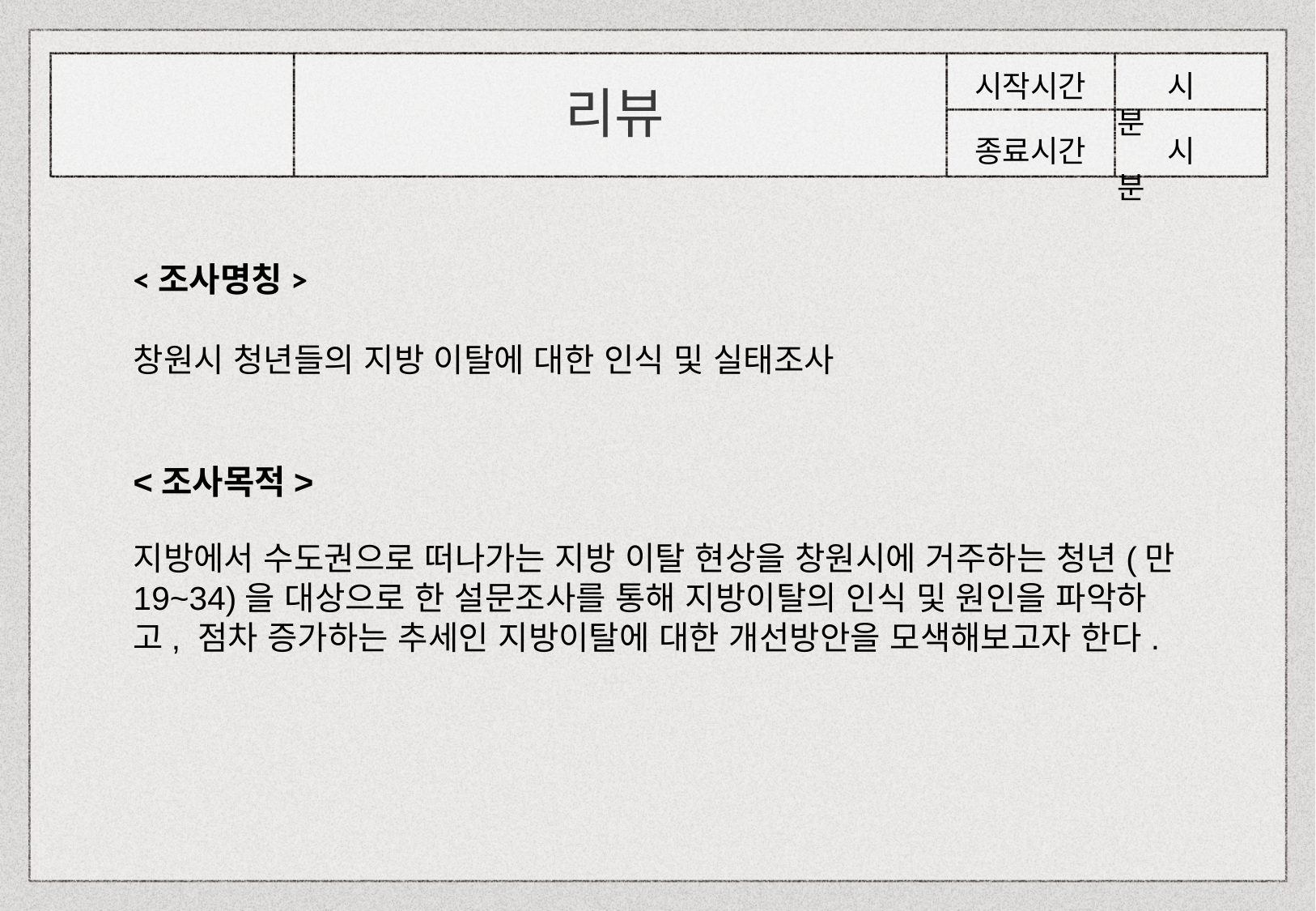

시작시간
     시       분
     시       분
종료시간
리뷰
<조사명칭>

창원시 청년들의 지방 이탈에 대한 인식 및 실태조사

<조사목적>

지방에서 수도권으로 떠나가는 지방 이탈 현상을 창원시에 거주하는 청년(만19~34)을 대상으로 한 설문조사를 통해 지방이탈의 인식 및 원인을 파악하고, 점차 증가하는 추세인 지방이탈에 대한 개선방안을 모색해보고자 한다.